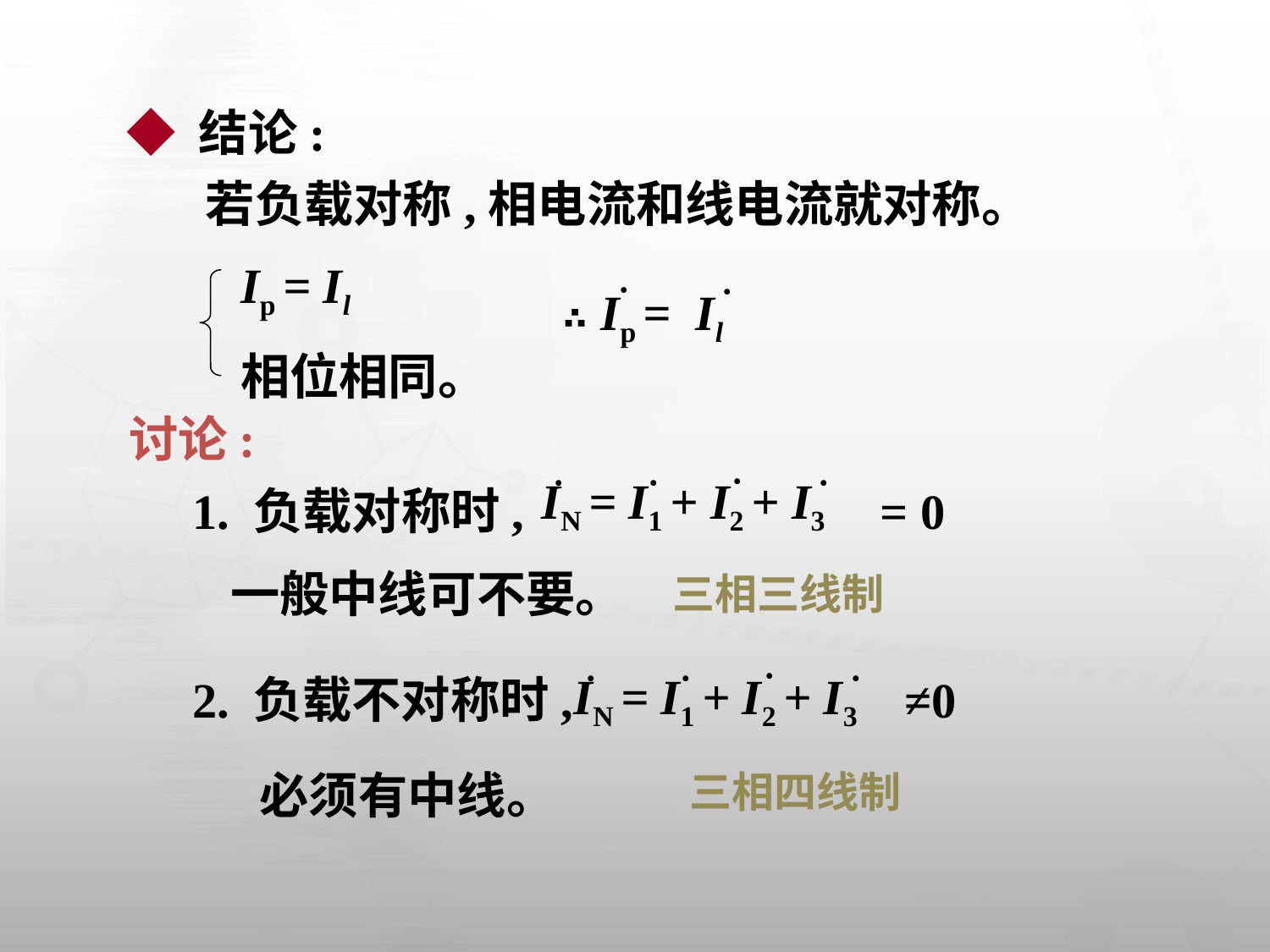

◆ 结论:
      若负载对称,相电流和线电流就对称。
Ip = Il
相位相同。

  ·
  ·
∴ Ip =  Il
讨论:
·
·
·
·
IN = I1 + I2 + I3
1. 负载对称时,                             = 0
一般中线可不要。
三相三线制
·
·
·
·
IN = I1 + I2 + I3
2. 负载不对称时,                           ≠0
必须有中线。
三相四线制